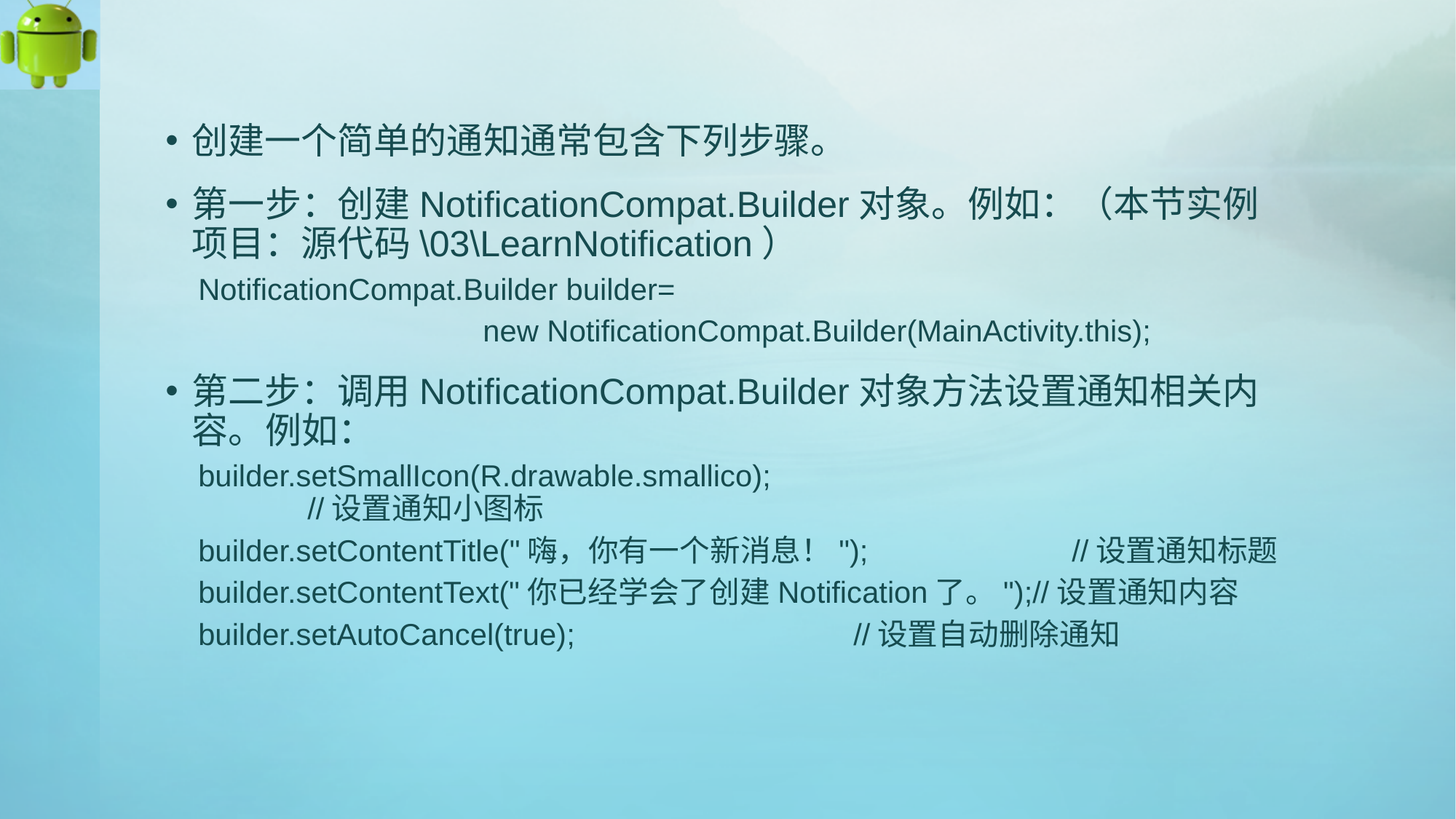

创建一个简单的通知通常包含下列步骤。
第一步：创建NotificationCompat.Builder对象。例如：（本节实例项目：源代码\03\LearnNotification）
NotificationCompat.Builder builder=
                                  new NotificationCompat.Builder(MainActivity.this);
第二步：调用NotificationCompat.Builder对象方法设置通知相关内容。例如：
builder.setSmallIcon(R.drawable.smallico);					//设置通知小图标
builder.setContentTitle("嗨，你有一个新消息！");		//设置通知标题
builder.setContentText("你已经学会了创建Notification了。");//设置通知内容
builder.setAutoCancel(true);			//设置自动删除通知